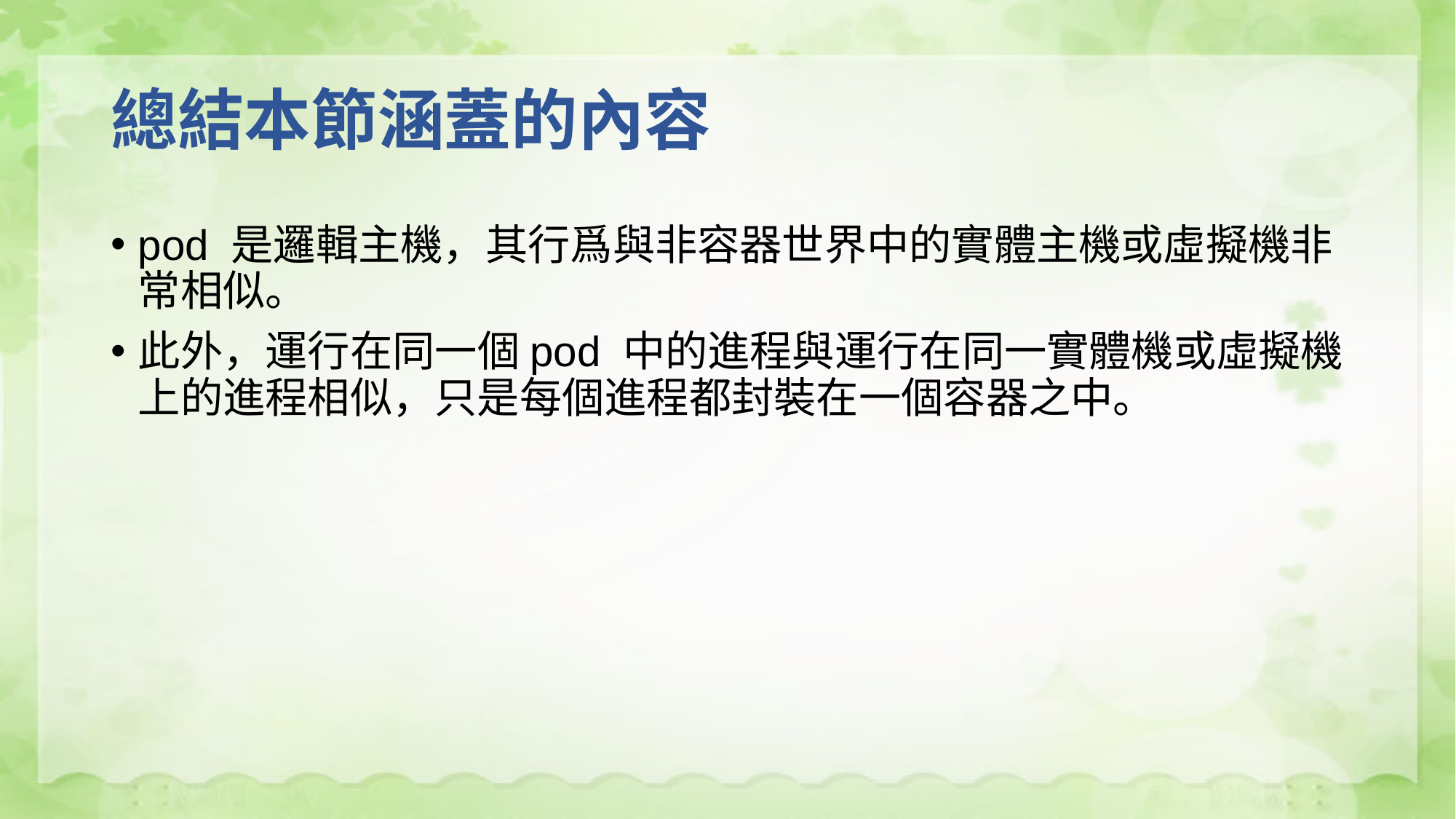

# 總結本節涵蓋的內容
pod 是邏輯主機，其行爲與非容器世界中的實體主機或虛擬機非常相似。
此外，運行在同一個pod 中的進程與運行在同一實體機或虛擬機 上的進程相似，只是每個進程都封裝在一個容器之中。